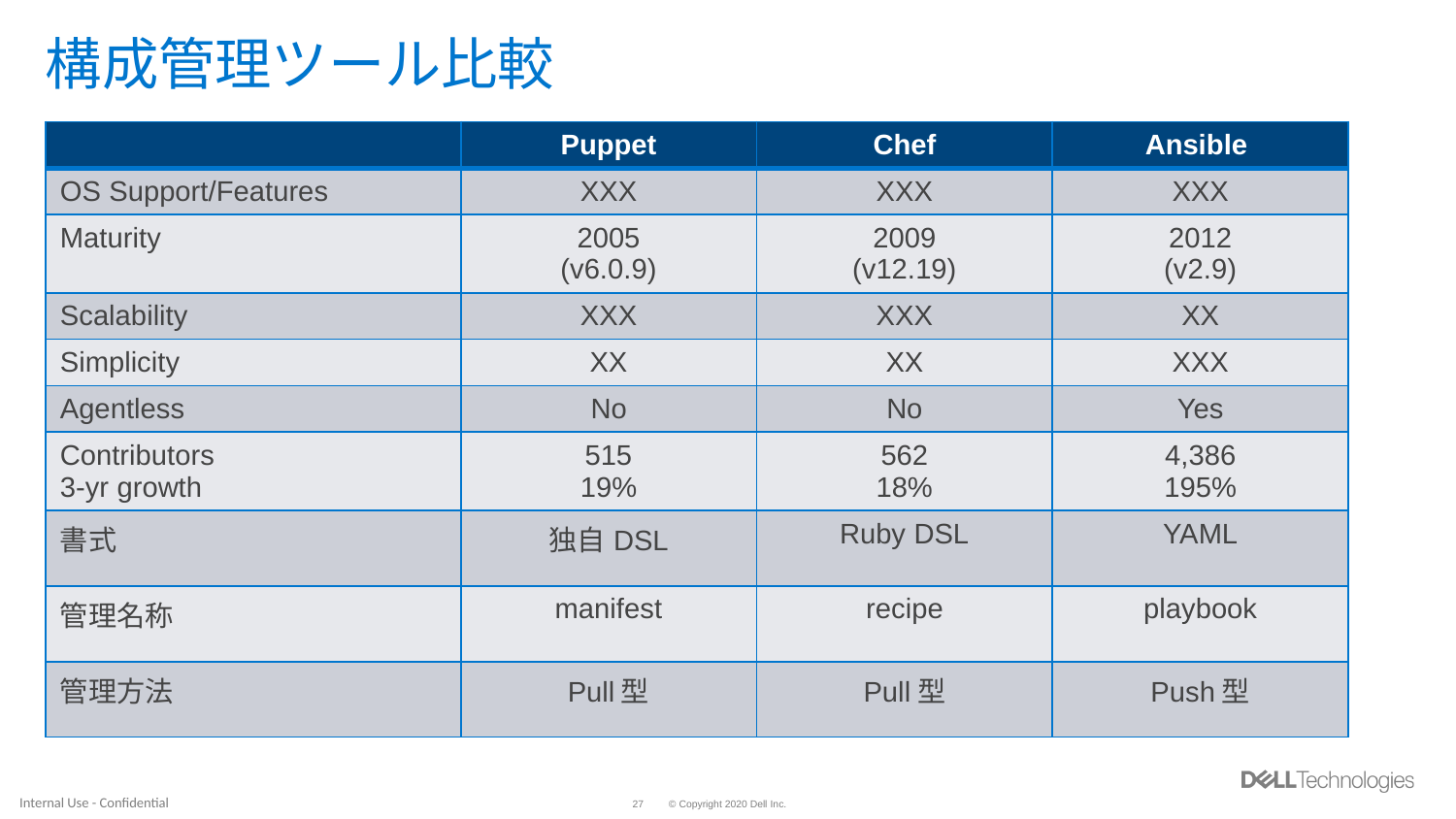

# 構成管理ツール比較
|  | Puppet | Chef | Ansible |
| --- | --- | --- | --- |
| OS Support/Features | XXX | XXX | XXX |
| Maturity | 2005 (v6.0.9) | 2009 (v12.19) | 2012 (v2.9) |
| Scalability | XXX | XXX | XX |
| Simplicity | XX | XX | XXX |
| Agentless | No | No | Yes |
| Contributors 3-yr growth | 515 19% | 562 18% | 4,386 195% |
| 書式 | 独自DSL | Ruby DSL | YAML |
| 管理名称 | manifest | recipe | playbook |
| 管理方法 | Pull型 | Pull型 | Push型 |